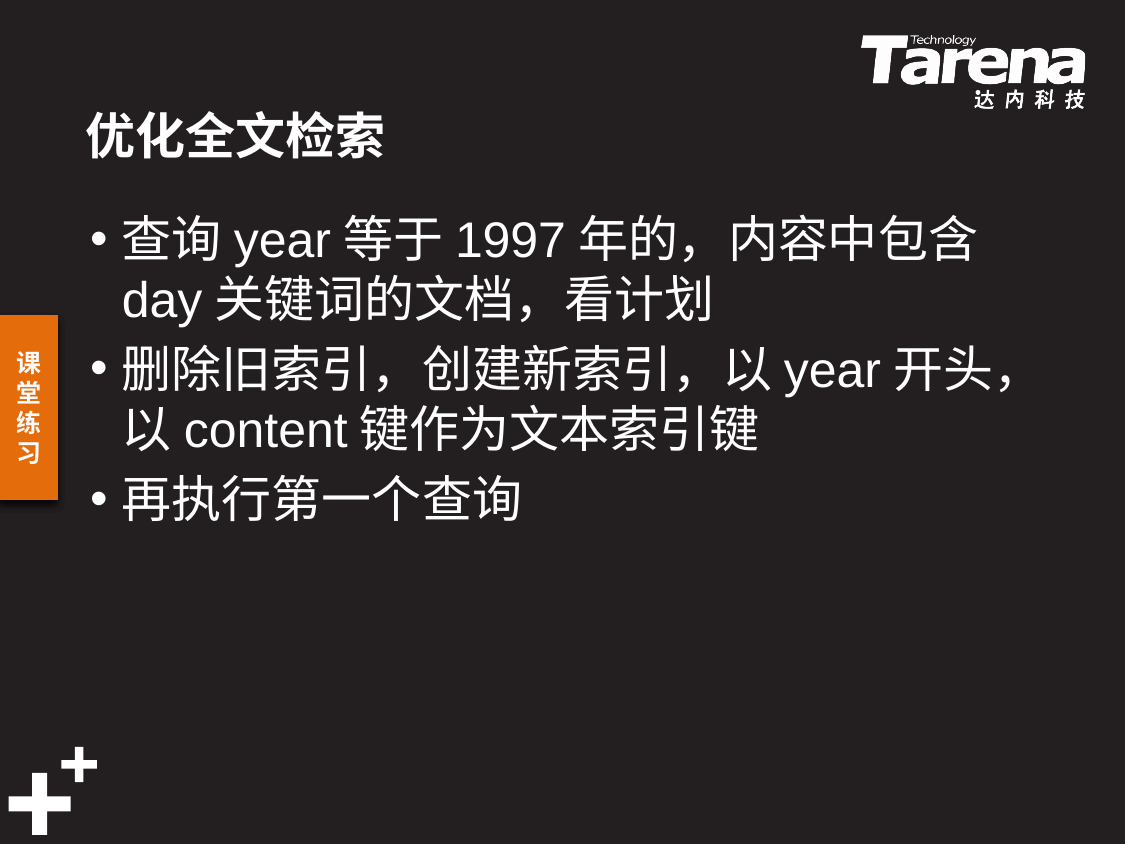

# 优化全文检索
查询year等于1997年的，内容中包含day关键词的文档，看计划
删除旧索引，创建新索引，以year开头，以content键作为文本索引键
再执行第一个查询